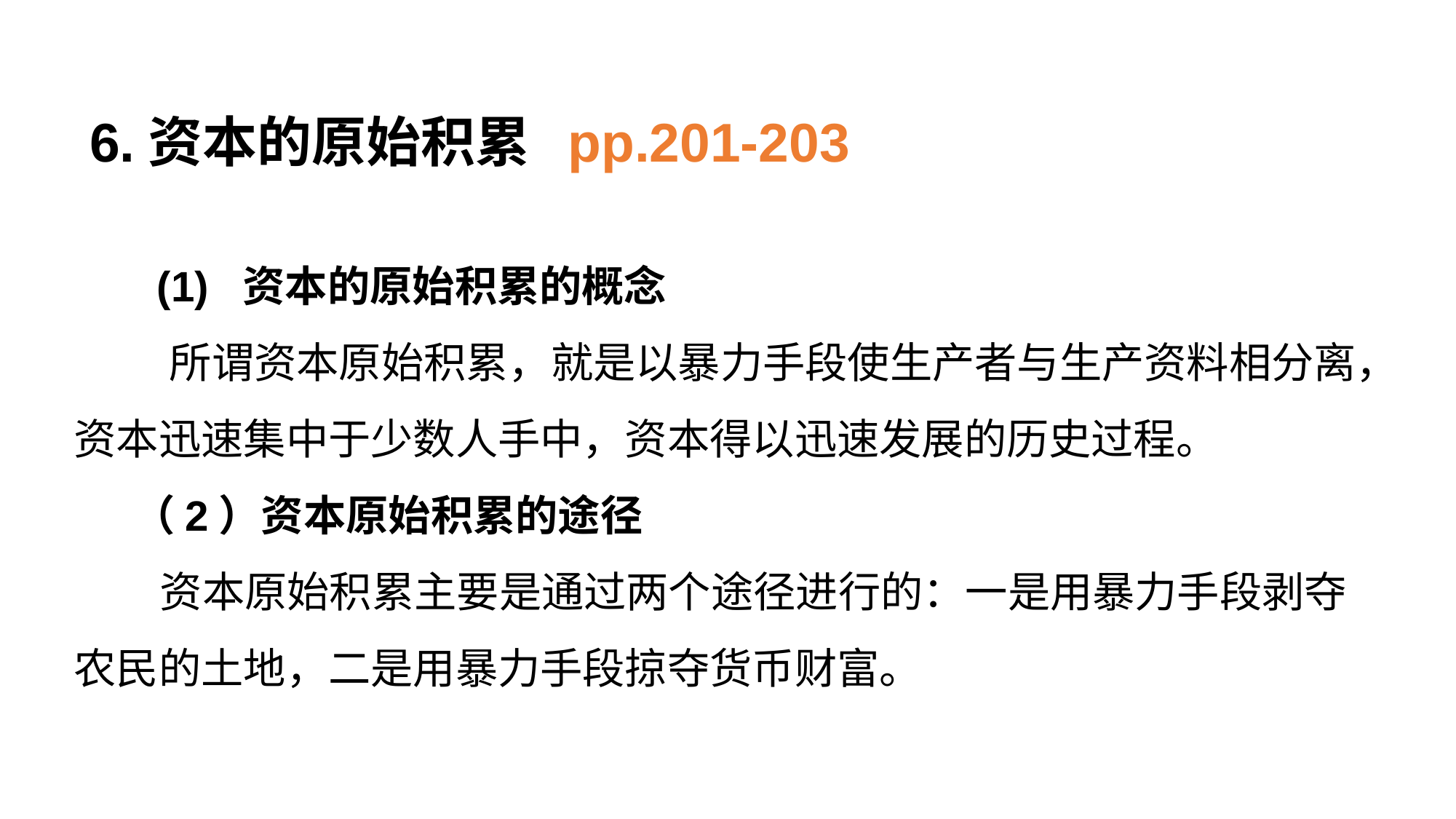

6.资本的原始积累  pp.201-203

       (1)  资本的原始积累的概念
         所谓资本原始积累，就是以暴力手段使生产者与生产资料相分离，资本迅速集中于少数人手中，资本得以迅速发展的历史过程。
     （2）资本原始积累的途径
        资本原始积累主要是通过两个途径进行的：一是用暴力手段剥夺农民的土地，二是用暴力手段掠夺货币财富。